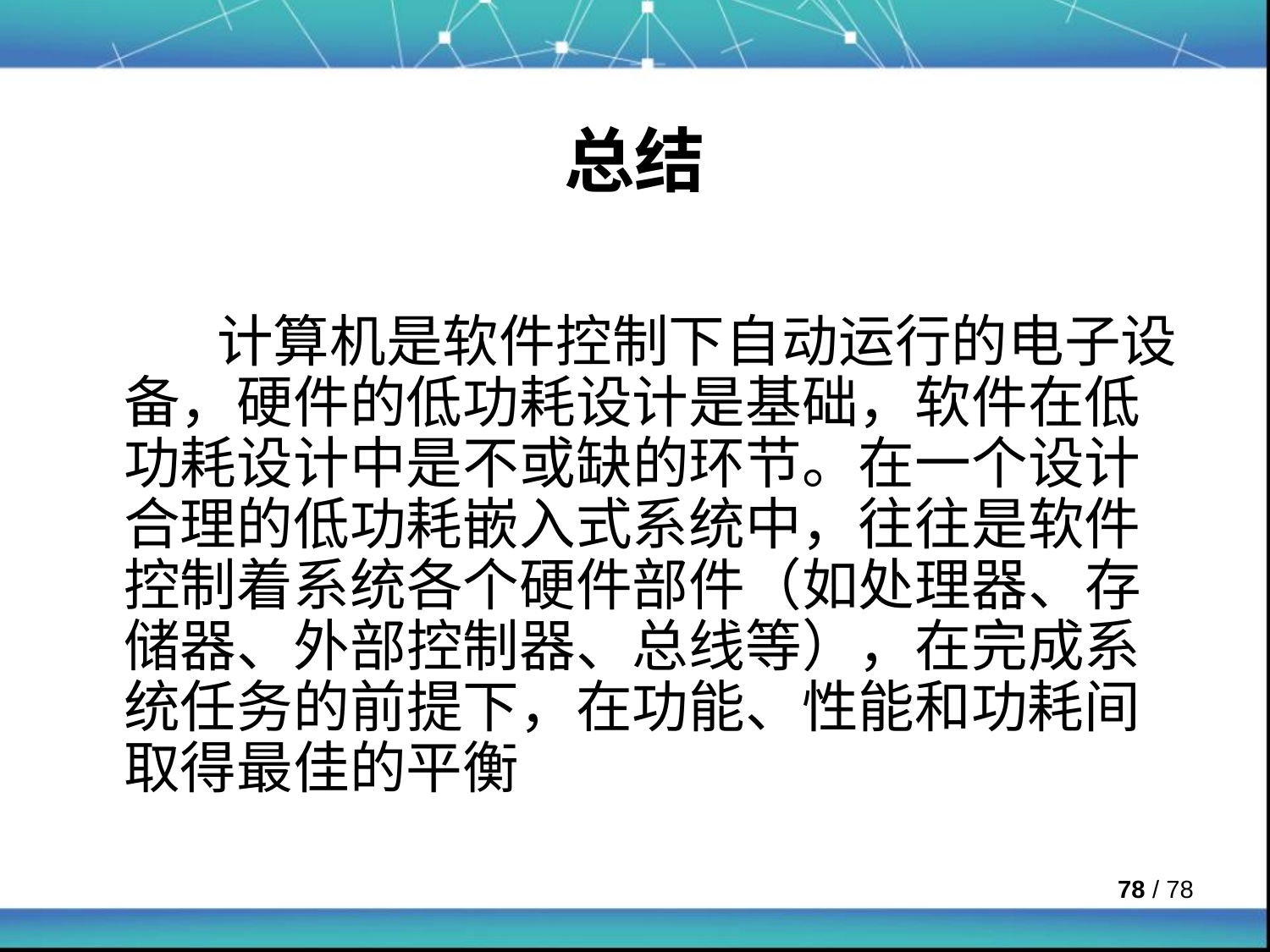

# 总结
          计算机是软件控制下自动运行的电子设备，硬件的低功耗设计是基础，软件在低功耗设计中是不或缺的环节。在一个设计合理的低功耗嵌入式系统中，往往是软件控制着系统各个硬件部件（如处理器、存储器、外部控制器、总线等），在完成系统任务的前提下，在功能、性能和功耗间取得最佳的平衡
78 / 78